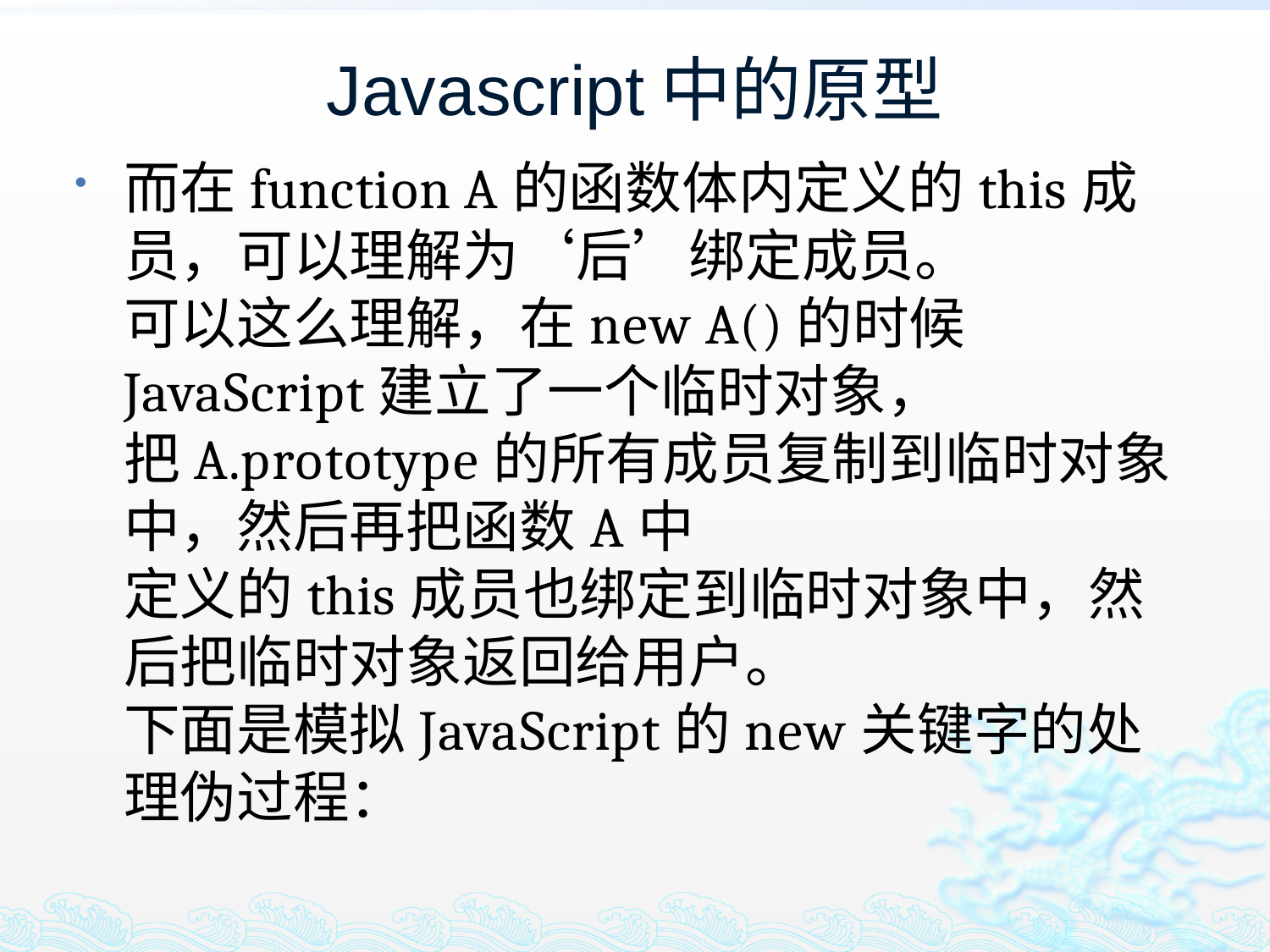

# Javascript中的原型
而在function A的函数体内定义的this成员，可以理解为‘后’绑定成员。
可以这么理解，在new A()的时候JavaScript建立了一个临时对象，
把A.prototype的所有成员复制到临时对象中，然后再把函数A中
定义的this成员也绑定到临时对象中，然后把临时对象返回给用户。
下面是模拟JavaScript的new关键字的处理伪过程：